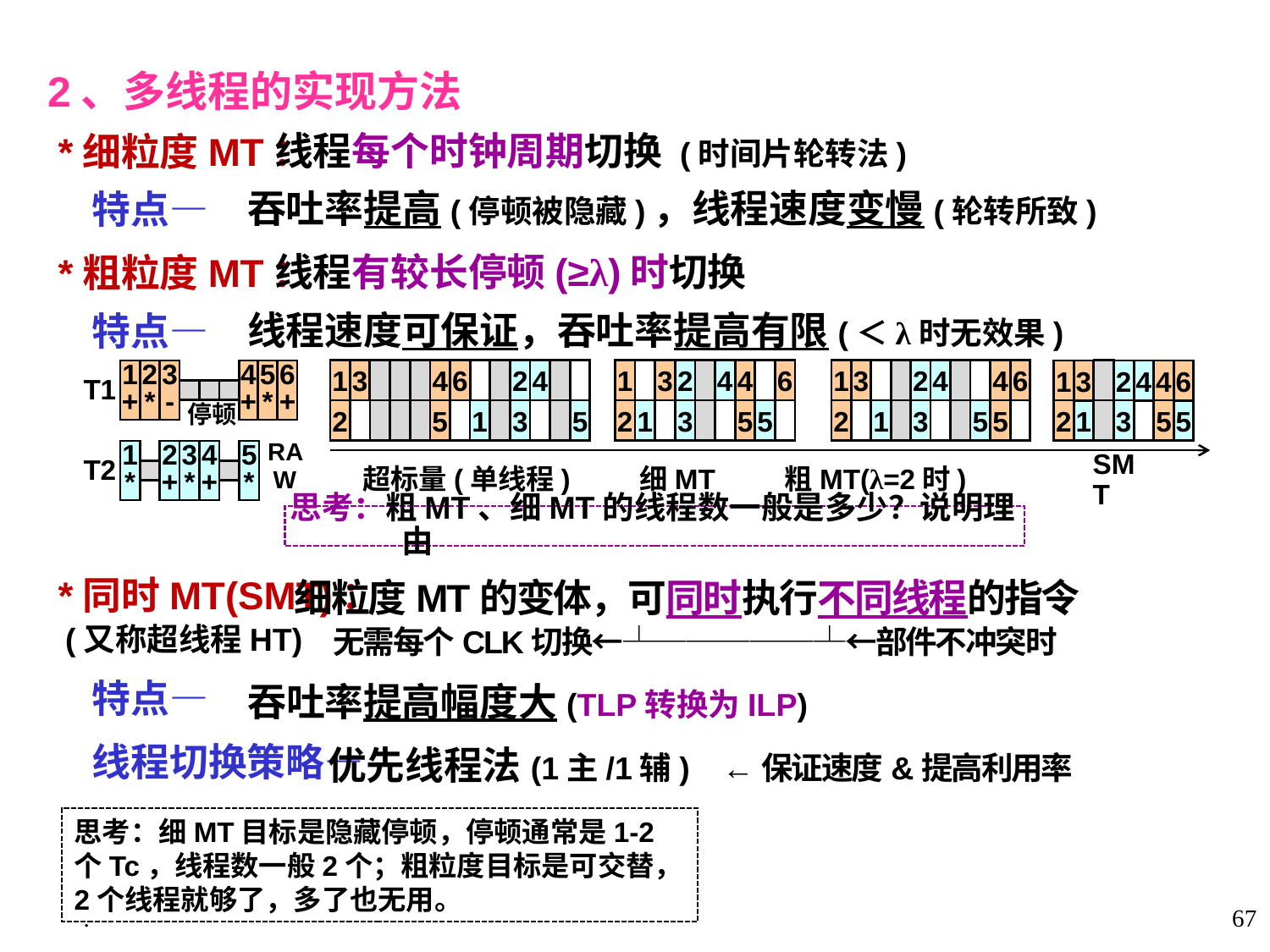

2、多线程的实现方法
 *细粒度MT：
    特点—
 *粗粒度MT：
    特点—

 *同时MT(SMT)：
  (又称超线程HT)
    特点—
    线程切换策略—
  线程每个时钟周期切换 (时间片轮转法)
吞吐率提高(停顿被隐藏)，线程速度变慢(轮转所致)
  线程有较长停顿(≥λ)时切换
线程速度可保证，吞吐率提高有限(＜λ时无效果)
1
+
2
*
3
-
4
+
5
*
6
+
1
3

4
6

4

2

T1

停顿
2

5
1
3

5
1
*
2
+
3
*
4
+
5
*
T2
RAW
超标量(单线程)        细MT        粗MT(λ=2时)

1

3
2

4
4

6
2
1

3

5
5

1
3

2
4

4
6
2

1

3

5
5

1
3
2
4
4
6

2
1

3
5
5
SMT
思考：粗MT、细MT的线程数一般是多少？说明理由
     细粒度MT的变体，可同时执行不同线程的指令
              无需每个CLK切换←┴─────┴←部件不冲突时
吞吐率提高幅度大(TLP转换为ILP)
        优先线程法(1主/1辅)   ←保证速度&提高利用率
思考：细MT目标是隐藏停顿，停顿通常是1-2个Tc，线程数一般2个；粗粒度目标是可交替，2个线程就够了，多了也无用。
.
67